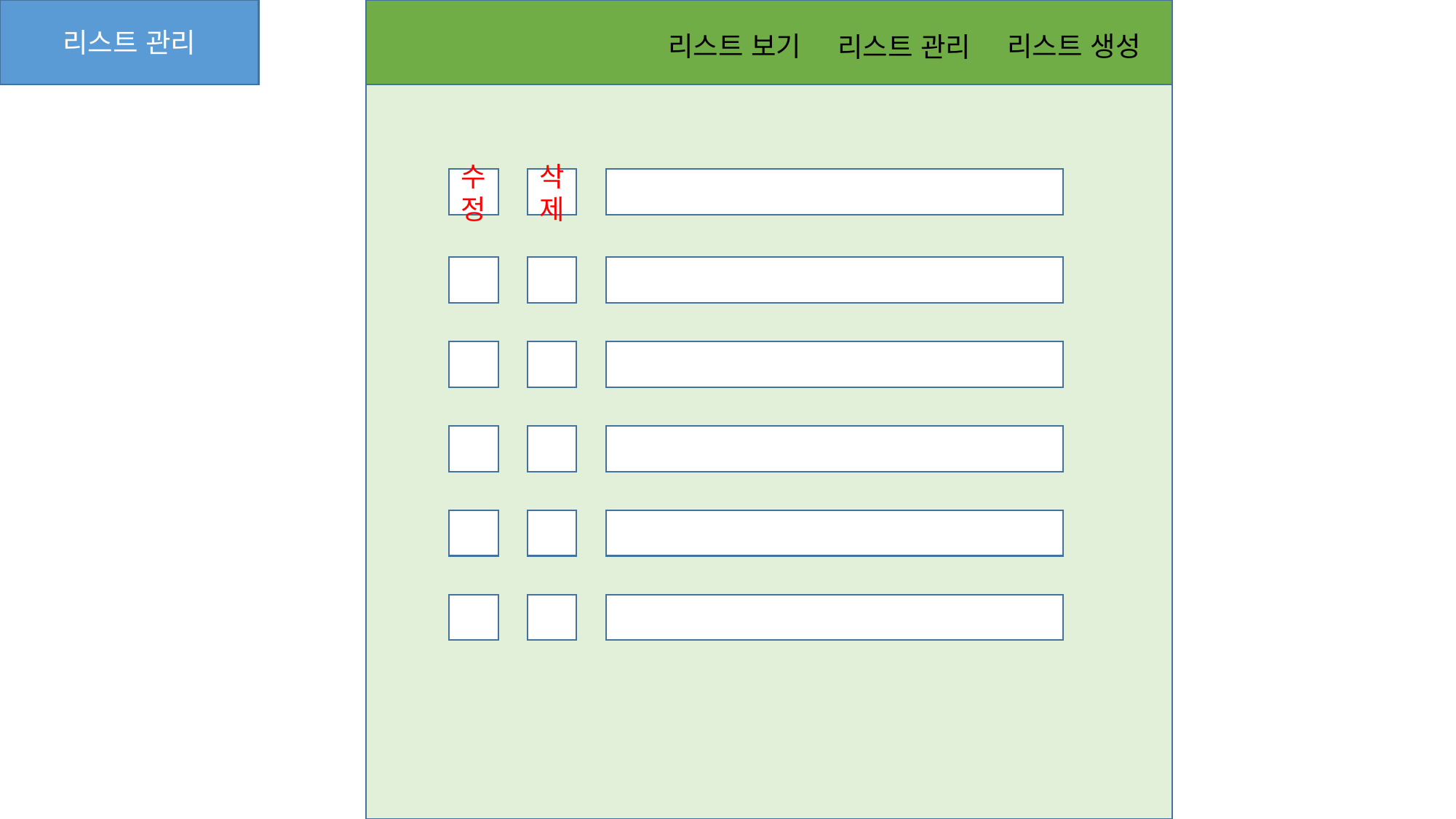

리스트 관리

리스트 보기
리스트 생성
리스트 관리

수정
삭제